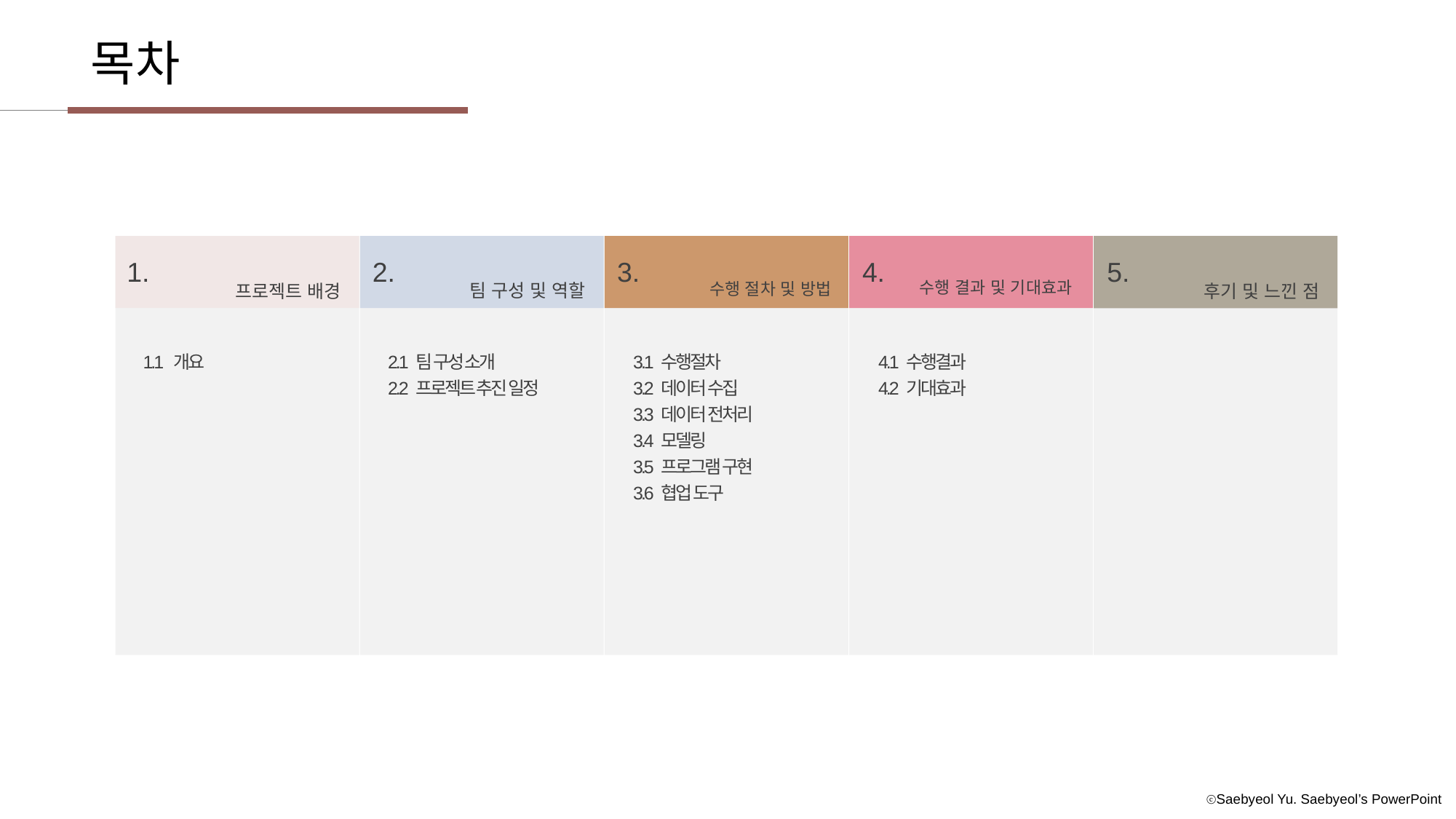

목차

5.
1.
2.
3.
4.
수행 결과 및 기대효과
수행 절차 및 방법
팀 구성 및 역할
후기 및 느낀 점
프로젝트 배경
1.1 개요
2.1 팀 구성 소개
2.2 프로젝트 추진 일정
3.1 수행절차
3.2 데이터 수집
3.3 데이터 전처리
3.4 모델링
3.5 프로그램 구현
3.6 협업 도구
4.1 수행결과
4.2 기대효과